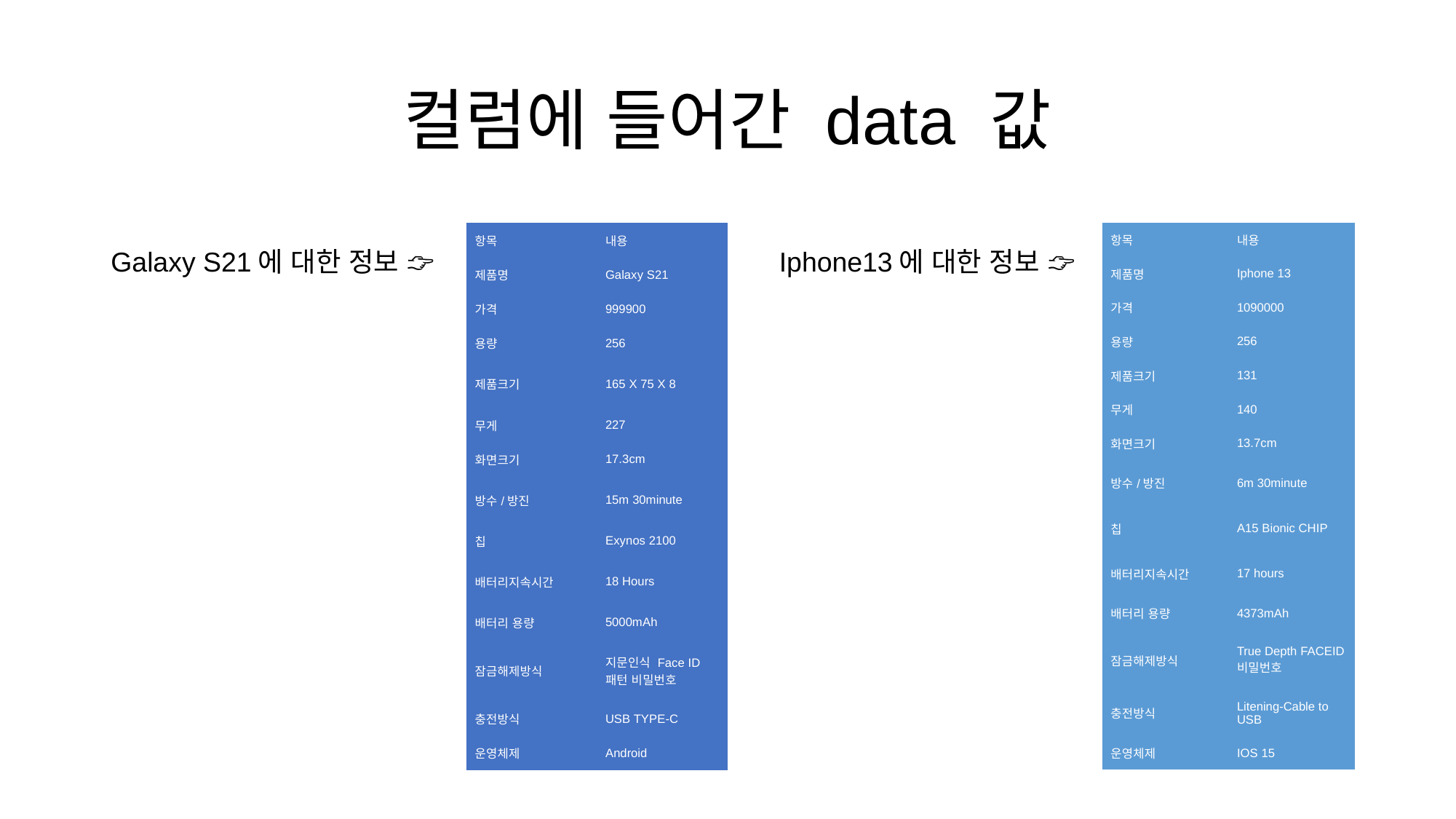

# 컬럼에 들어간 data 값
| 항목 | 내용 |
| --- | --- |
| 제품명 | Galaxy S21 |
| 가격 | 999900 |
| 용량 | 256 |
| 제품크기 | 165 X 75 X 8 |
| 무게 | 227 |
| 화면크기 | 17.3cm |
| 방수/방진 | 15m 30minute |
| 칩 | Exynos 2100 |
| 배터리지속시간 | 18 Hours |
| 배터리 용량 | 5000mAh |
| 잠금해제방식 | 지문인식 Face ID 패턴 비밀번호 |
| 충전방식 | USB TYPE-C |
| 운영체제 | Android |
| 항목 | 내용 |
| --- | --- |
| 제품명 | Iphone 13 |
| 가격 | 1090000 |
| 용량 | 256 |
| 제품크기 | 131 |
| 무게 | 140 |
| 화면크기 | 13.7cm |
| 방수/방진 | 6m 30minute |
| 칩 | A15 Bionic CHIP |
| 배터리지속시간 | 17 hours |
| 배터리 용량 | 4373mAh |
| 잠금해제방식 | True Depth FACEID 비밀번호 |
| 충전방식 | Litening-Cable to USB |
| 운영체제 | IOS 15 |
Galaxy S21에 대한 정보 👉
Iphone13에 대한 정보 👉